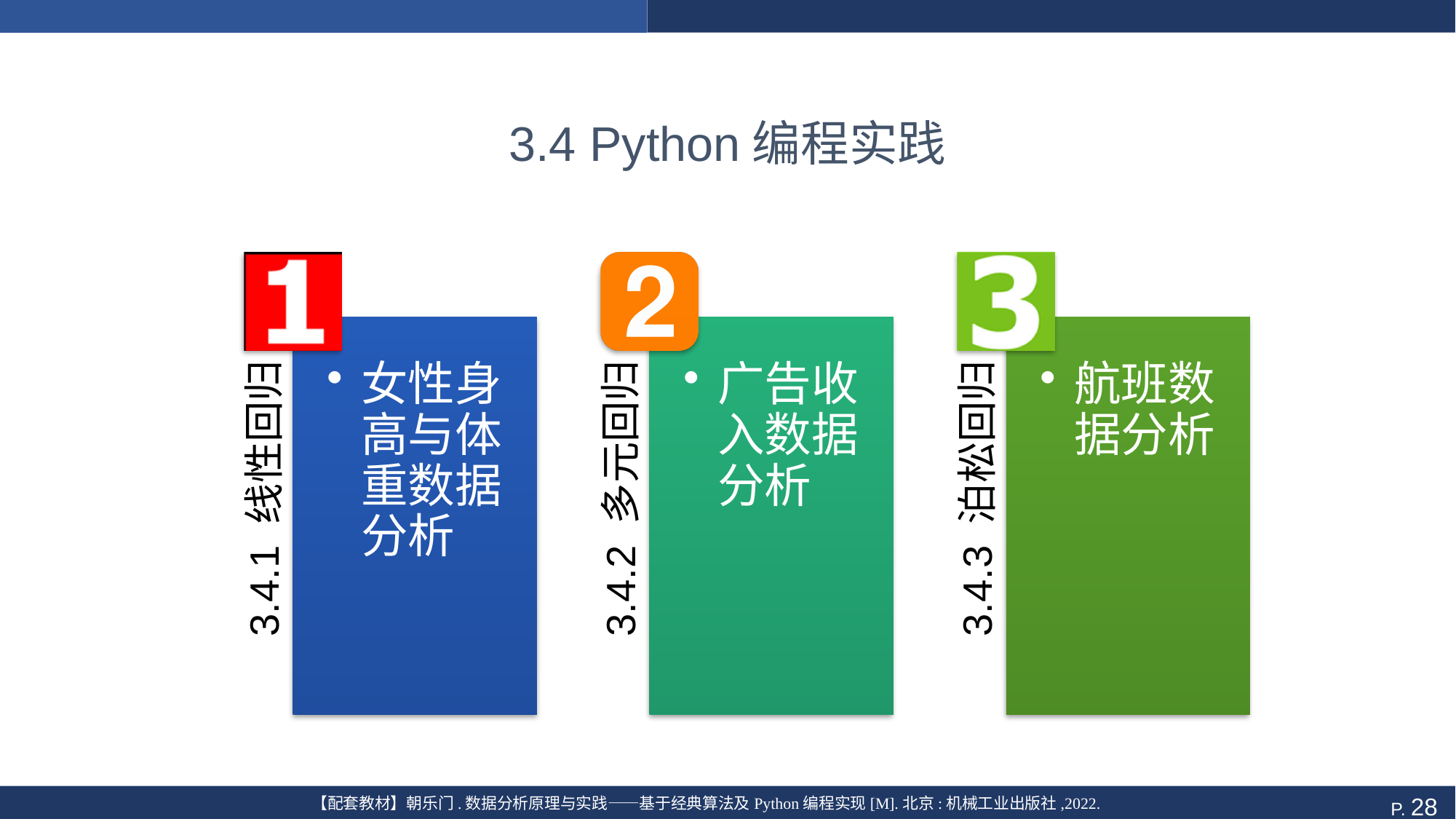

# 3.4 Python编程实践
3.4.1 线性回归
女性身高与体重数据分析
3.4.2 多元回归
广告收入数据分析
3.4.3 泊松回归
航班数据分析